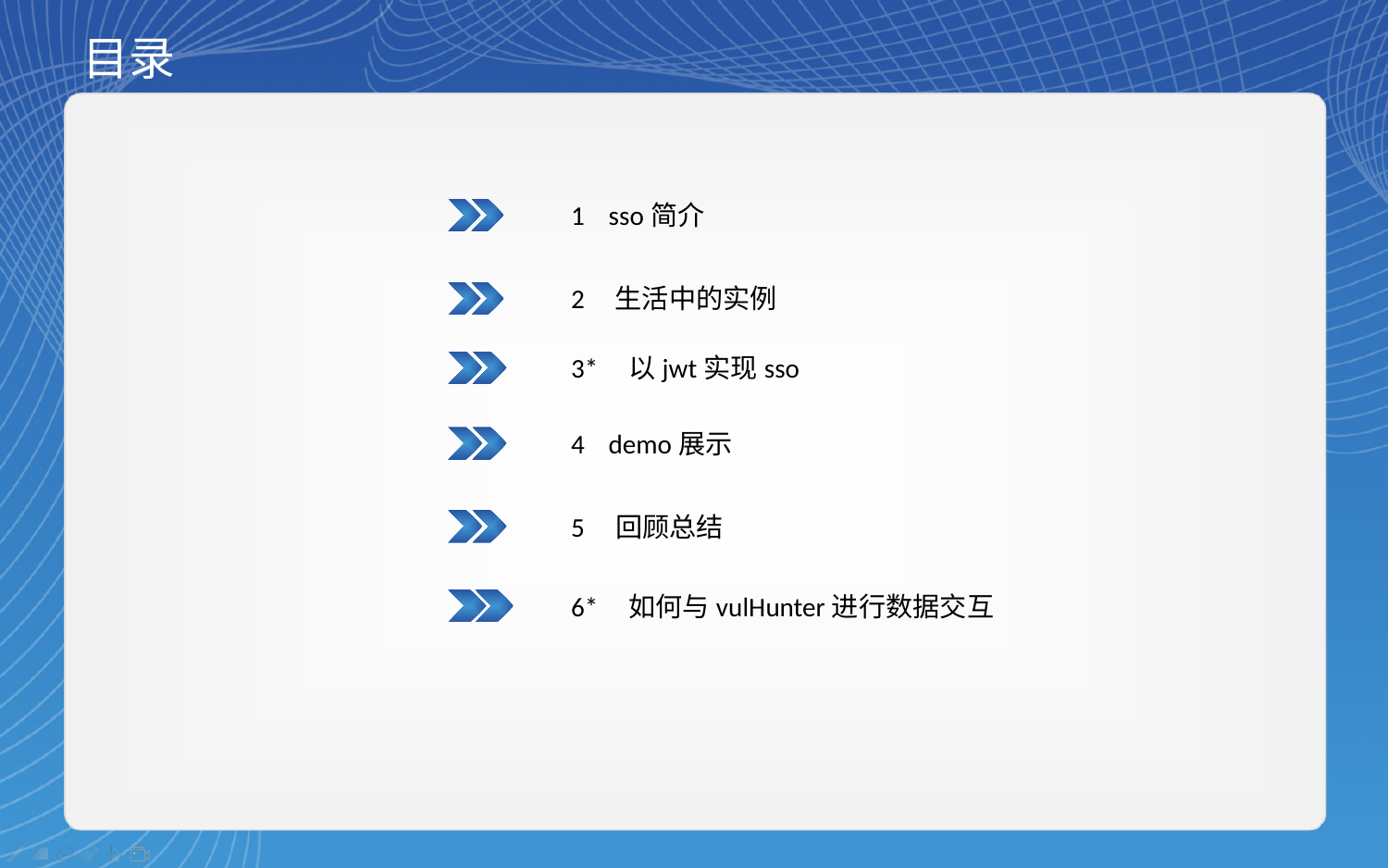

目录
1    sso简介

2    生活中的实例

3*    以jwt实现sso

4    demo展示

5    回顾总结

6*    如何与vulHunter进行数据交互